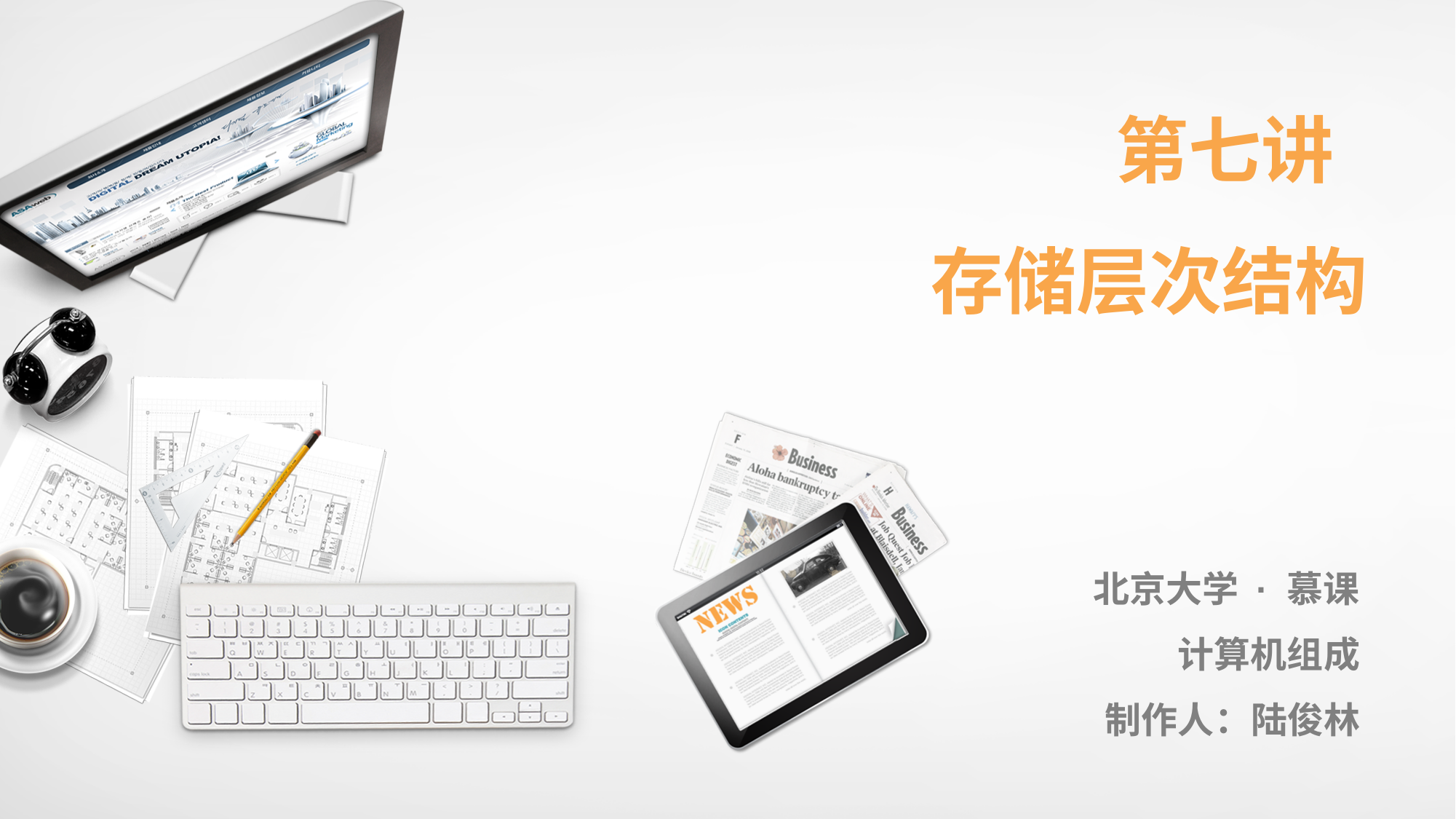

第七讲
存储层次结构
北京大学 · 慕课
计算机组成
制作人：陆俊林